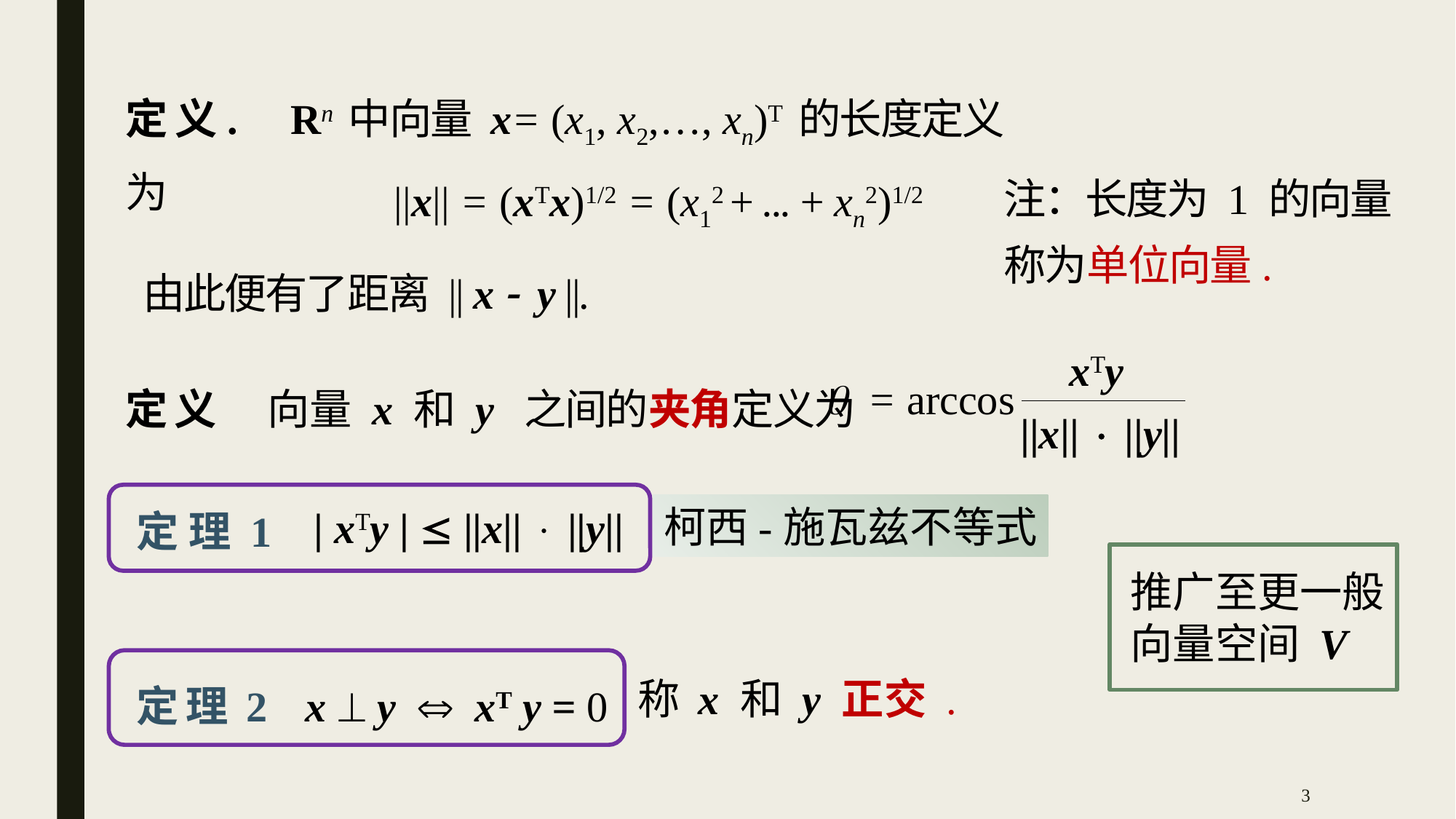

定 义.      Rn 中向量 x= (x1, x2,…, xn)T 的长度定义为
注：长度为 1 的向量
称为单位向量.

   ||x|| = (xTx)1/2 = (x12 + ... + xn2)1/2
由此便有了距离 || x −  y ||.
 xTy
定 义      向量 x 和 y  之间的夹角定义为
θ  = arccos
||x|| ⋅ ||y||

柯西-施瓦兹不等式
| xTy | ≤ ||x|| ⋅ ||y||
定 理 1

推广至更一般
向量空间 V

定 理 2    x ⊥ y  ⇔  xT y = 0
称 x 和 y 正交 .
3